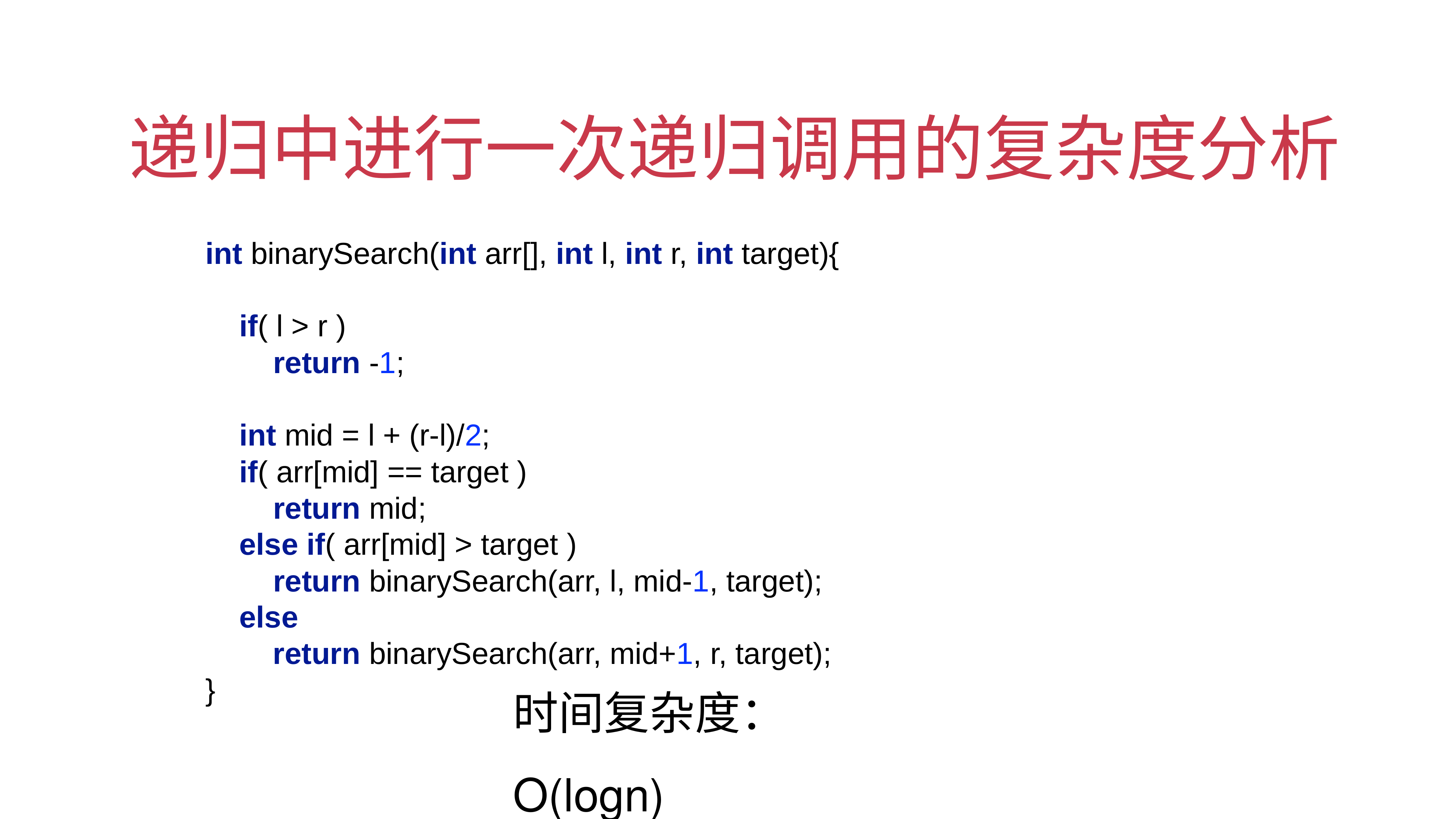

# 递归中进行一次递归调用的复杂度分析
int binarySearch(int arr[], int l, int r, int target){
    if( l > r )
        return -1;
    int mid = l + (r-l)/2;
    if( arr[mid] == target )
        return mid;
    else if( arr[mid] > target )
        return binarySearch(arr, l, mid-1, target);
    else
        return binarySearch(arr, mid+1, r, target);
}
时间复杂度：O(logn)